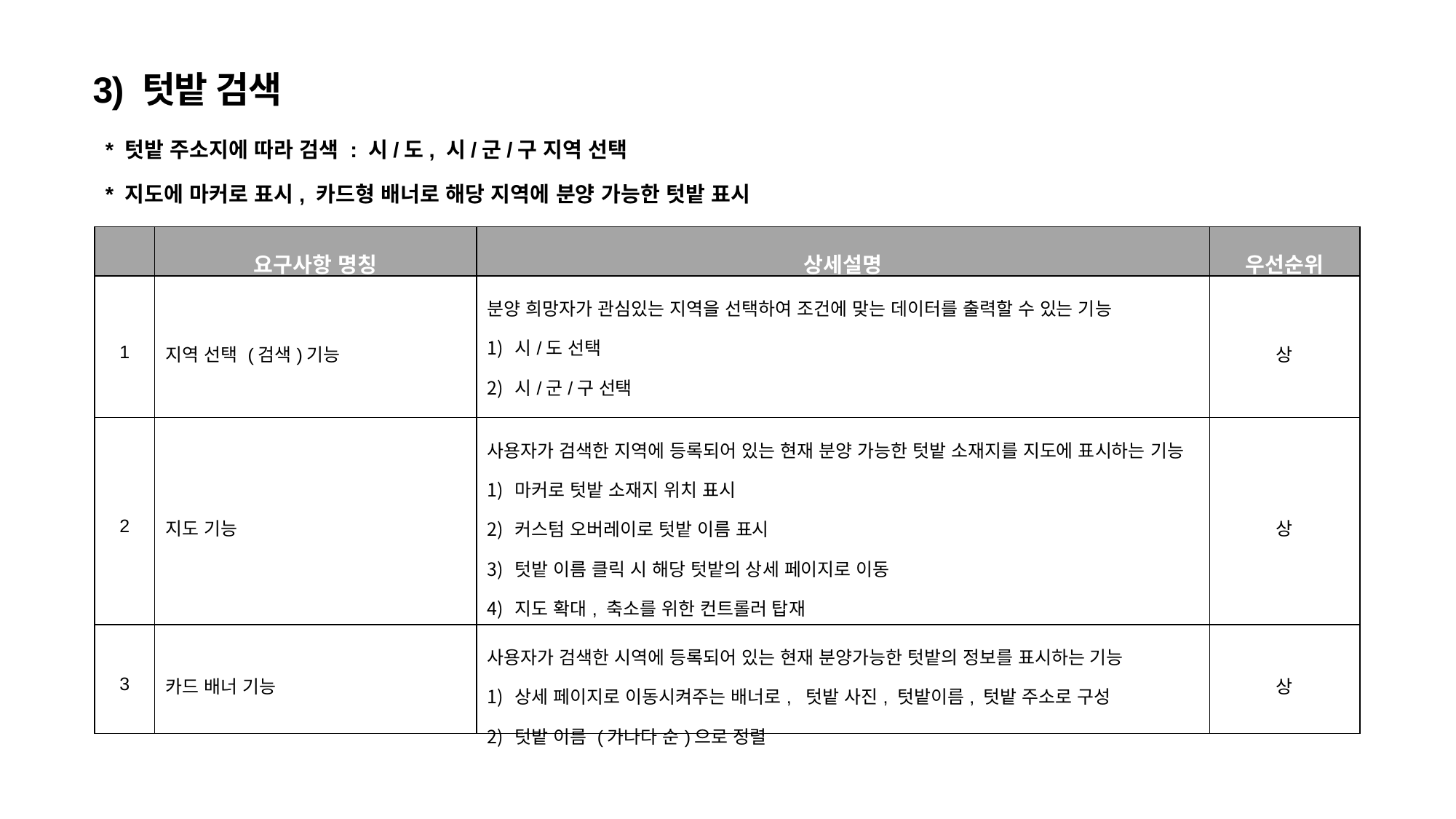

3) 텃밭 검색
* 텃밭 주소지에 따라 검색 : 시/도, 시/군/구 지역 선택
* 지도에 마커로 표시, 카드형 배너로 해당 지역에 분양 가능한 텃밭 표시
|  | 요구사항 명칭 | 상세설명 | 우선순위 |
| --- | --- | --- | --- |
| 1 | 지역 선택 (검색)기능 | 분양 희망자가 관심있는 지역을 선택하여 조건에 맞는 데이터를 출력할 수 있는 기능 시/도 선택 시/군/구 선택 \* 이번 개발단계에서는 광주/전남으로 지역을 한정하여 데이터 제공 | 상 |
| 2 | 지도 기능 | 사용자가 검색한 지역에 등록되어 있는 현재 분양 가능한 텃밭 소재지를 지도에 표시하는 기능 마커로 텃밭 소재지 위치 표시 커스텀 오버레이로 텃밭 이름 표시 텃밭 이름 클릭 시 해당 텃밭의 상세 페이지로 이동 지도 확대, 축소를 위한 컨트롤러 탑재 지도 레벨에 따라 커스텀 오버레이 표시 제한 (레벨 6이상인 경우 노출X) | 상 |
| 3 | 카드 배너 기능 | 사용자가 검색한 시역에 등록되어 있는 현재 분양가능한 텃밭의 정보를 표시하는 기능 상세 페이지로 이동시켜주는 배너로, 텃밭 사진, 텃밭이름, 텃밭 주소로 구성 텃밭 이름 (가나다 순)으로 정렬 | 상 |